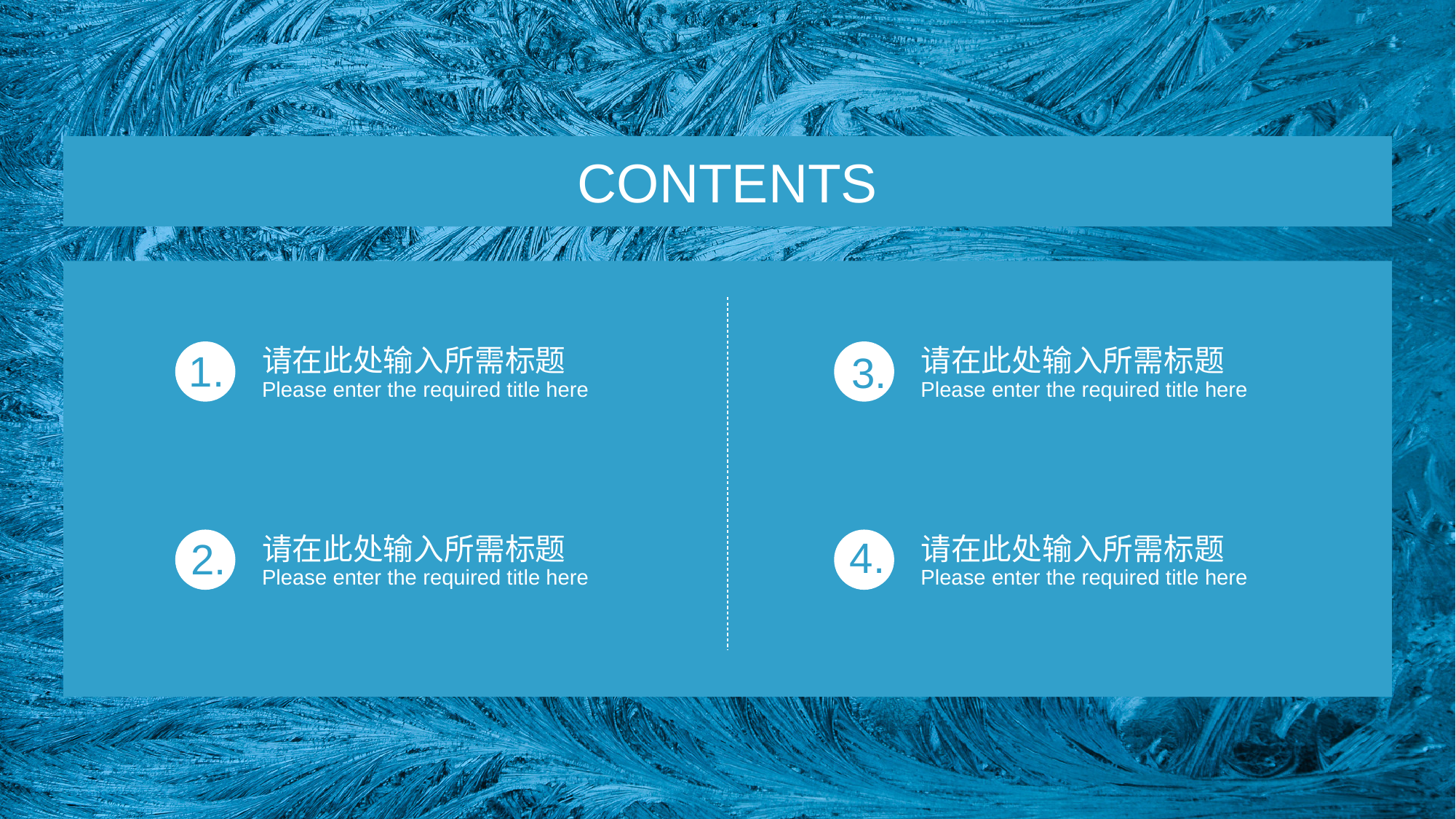

CONTENTS
请在此处输入所需标题
Please enter the required title here
请在此处输入所需标题
Please enter the required title here

1.
3.
请在此处输入所需标题
Please enter the required title here
请在此处输入所需标题
Please enter the required title here

4.
2.